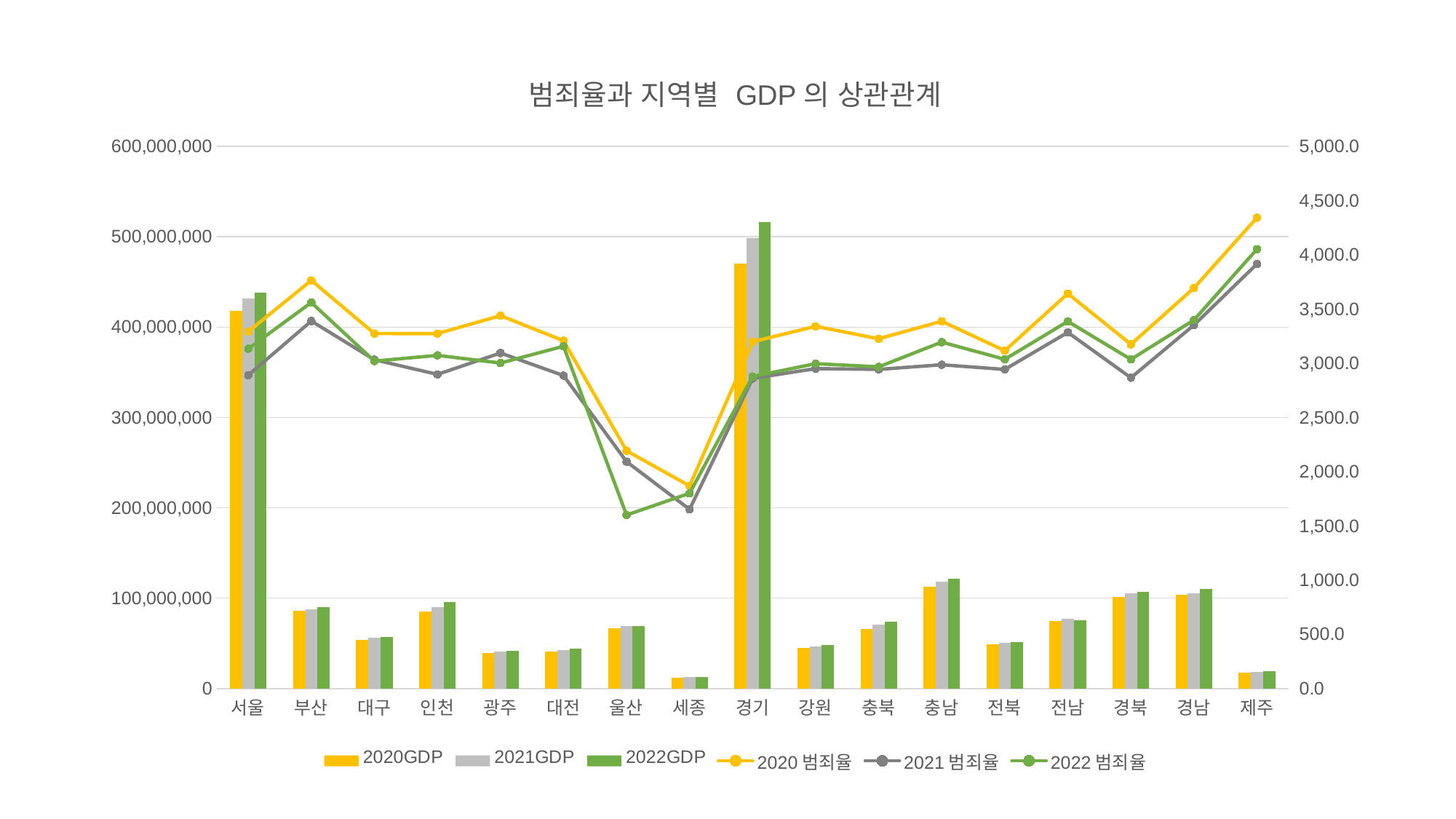

### Chart: 범죄율과 지역별 GDP의 상관관계

| Category | 2020GDP | 2021GDP | 2022GDP | 2020범죄율 | 2021범죄율 | 2022범죄율 |
|---|---|---|---|---|---|---|
| 서울 | 417638547.0 | 431678812.0 | 438537013.0 | 3292.4 | 2890.1 | 3134.2 |
| 부산 | 85962709.0 | 87629325.0 | 89883761.0 | 3764.0 | 3389.4 | 3560.5 |
| 대구 | 53668577.0 | 56017462.0 | 56996357.0 | 3274.2 | 3032.6 | 3020.1 |
| 인천 | 84907539.0 | 90325899.0 | 95712639.0 | 3273.7 | 2897.6 | 3072.9 |
| 광주 | 39530642.0 | 41257137.0 | 41939597.0 | 3439.1 | 3094.5 | 3002.2 |
| 대전 | 41208249.0 | 42500095.0 | 44395434.0 | 3207.9 | 2886.6 | 3156.8 |
| 울산 | 67136435.0 | 69523278.0 | 69204235.0 | 2192.8 | 2091.9 | 1600.5 |
| 세종 | 11647981.0 | 12509390.0 | 12916427.0 | 1869.1 | 1652.9 | 1800.6 |
| 경기 | 470022670.0 | 498358681.0 | 516358207.0 | 3198.7 | 2860.2 | 2878.1 |
| 강원 | 44829136.0 | 46781331.0 | 48179338.0 | 3340.9 | 2950.8 | 2996.3 |
| 충북 | 65926194.0 | 70448338.0 | 73629729.0 | 3226.1 | 2943.5 | 2966.9 |
| 충남 | 112762058.0 | 118487227.0 | 121401399.0 | 3387.4 | 2986.4 | 3194.9 |
| 전북 | 49116252.0 | 50636383.0 | 51678429.0 | 3115.7 | 2943.0 | 3036.7 |
| 전남 | 74972494.0 | 76965787.0 | 75475342.0 | 3642.8 | 3284.9 | 3385.9 |
| 경북 | 101370158.0 | 105224262.0 | 107057669.0 | 3174.6 | 2866.8 | 3036.1 |
| 경남 | 103425415.0 | 105384664.0 | 110265302.0 | 3694.6 | 3352.3 | 3398.5 |
| 제주 | 17957495.0 | 18173026.0 | 19003180.0 | 4342.5 | 3915.6 | 4051.9 |